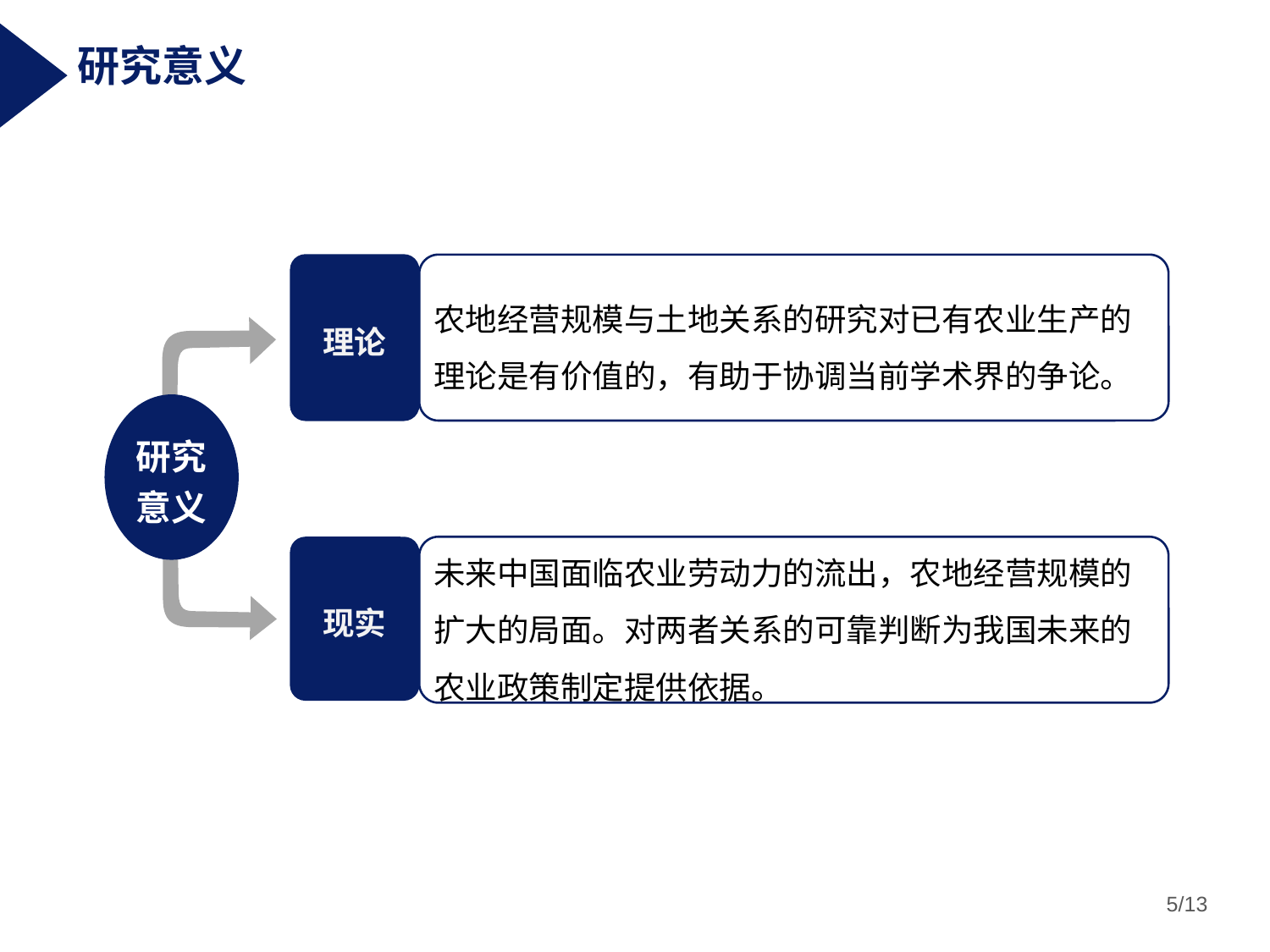

研究意义

理论
农地经营规模与土地关系的研究对已有农业生产的理论是有价值的，有助于协调当前学术界的争论。

研究意义

现实
未来中国面临农业劳动力的流出，农地经营规模的扩大的局面。对两者关系的可靠判断为我国未来的农业政策制定提供依据。